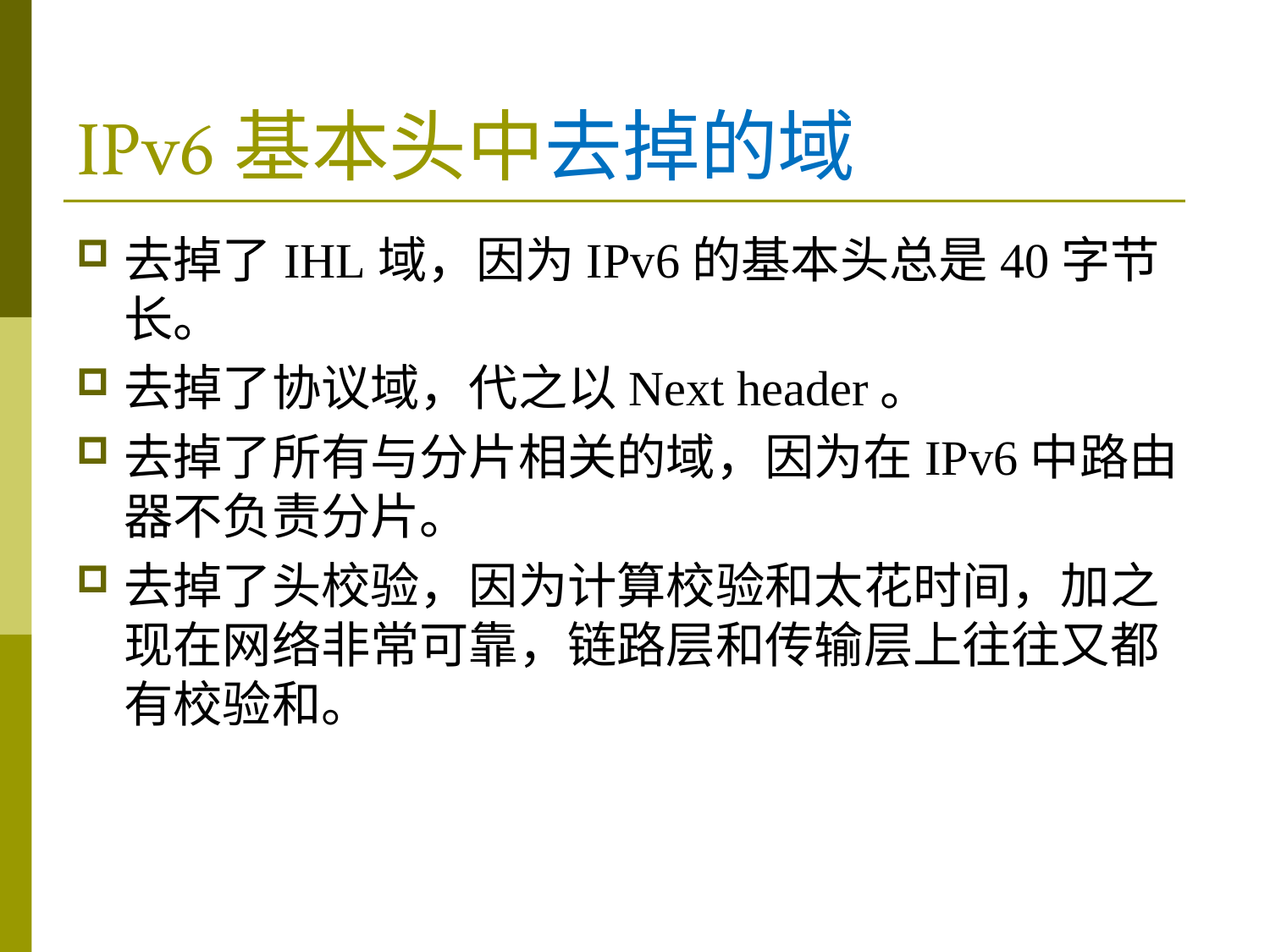

# IPv6基本头中去掉的域
去掉了IHL域，因为IPv6的基本头总是40字节长。
去掉了协议域，代之以Next header。
去掉了所有与分片相关的域，因为在IPv6中路由器不负责分片。
去掉了头校验，因为计算校验和太花时间，加之现在网络非常可靠，链路层和传输层上往往又都有校验和。